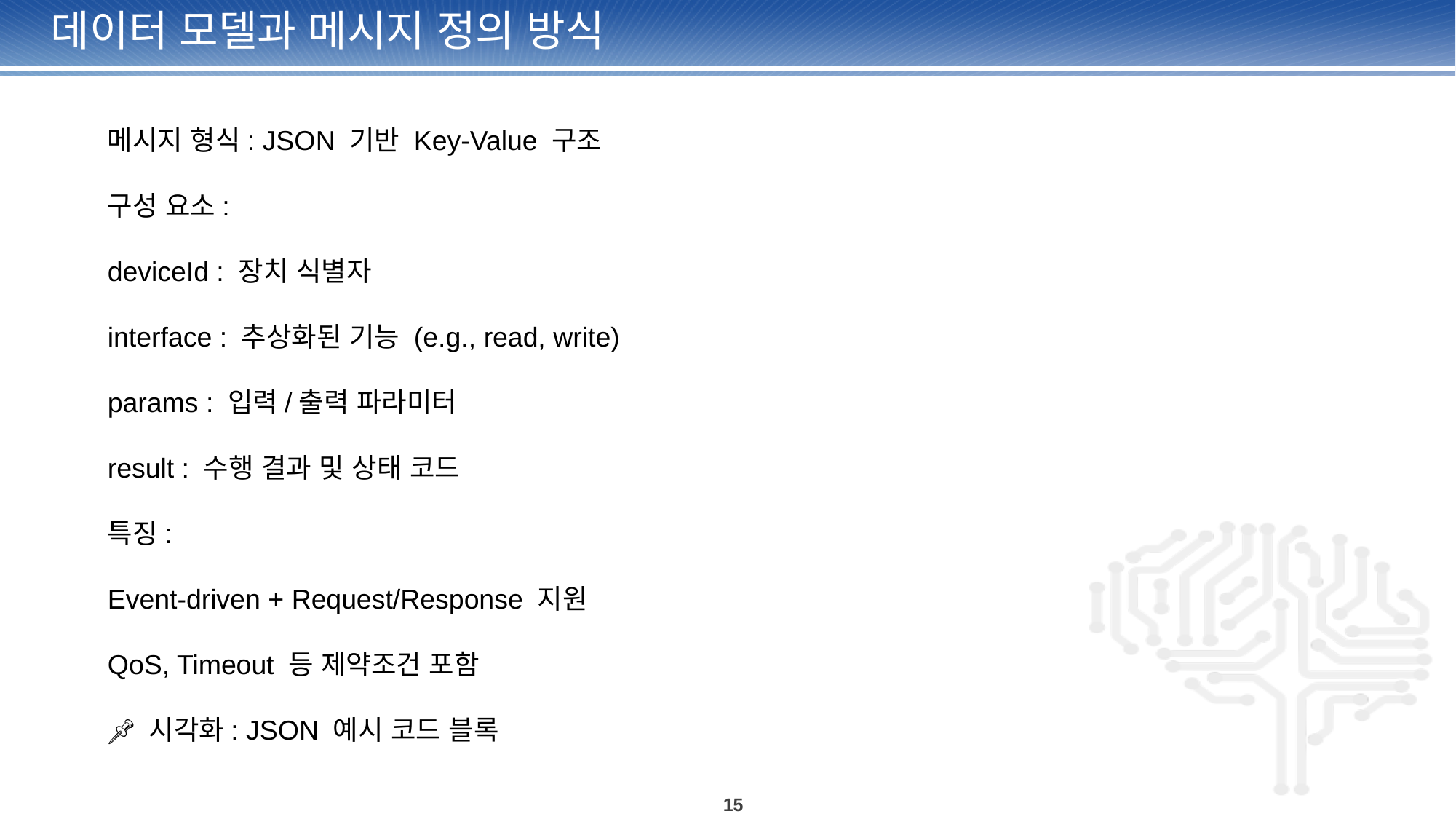

# 데이터 모델과 메시지 정의 방식
메시지 형식: JSON 기반 Key-Value 구조

구성 요소:

deviceId : 장치 식별자

interface : 추상화된 기능 (e.g., read, write)

params : 입력/출력 파라미터

result : 수행 결과 및 상태 코드

특징:

Event-driven + Request/Response 지원

QoS, Timeout 등 제약조건 포함

📌 시각화: JSON 예시 코드 블록